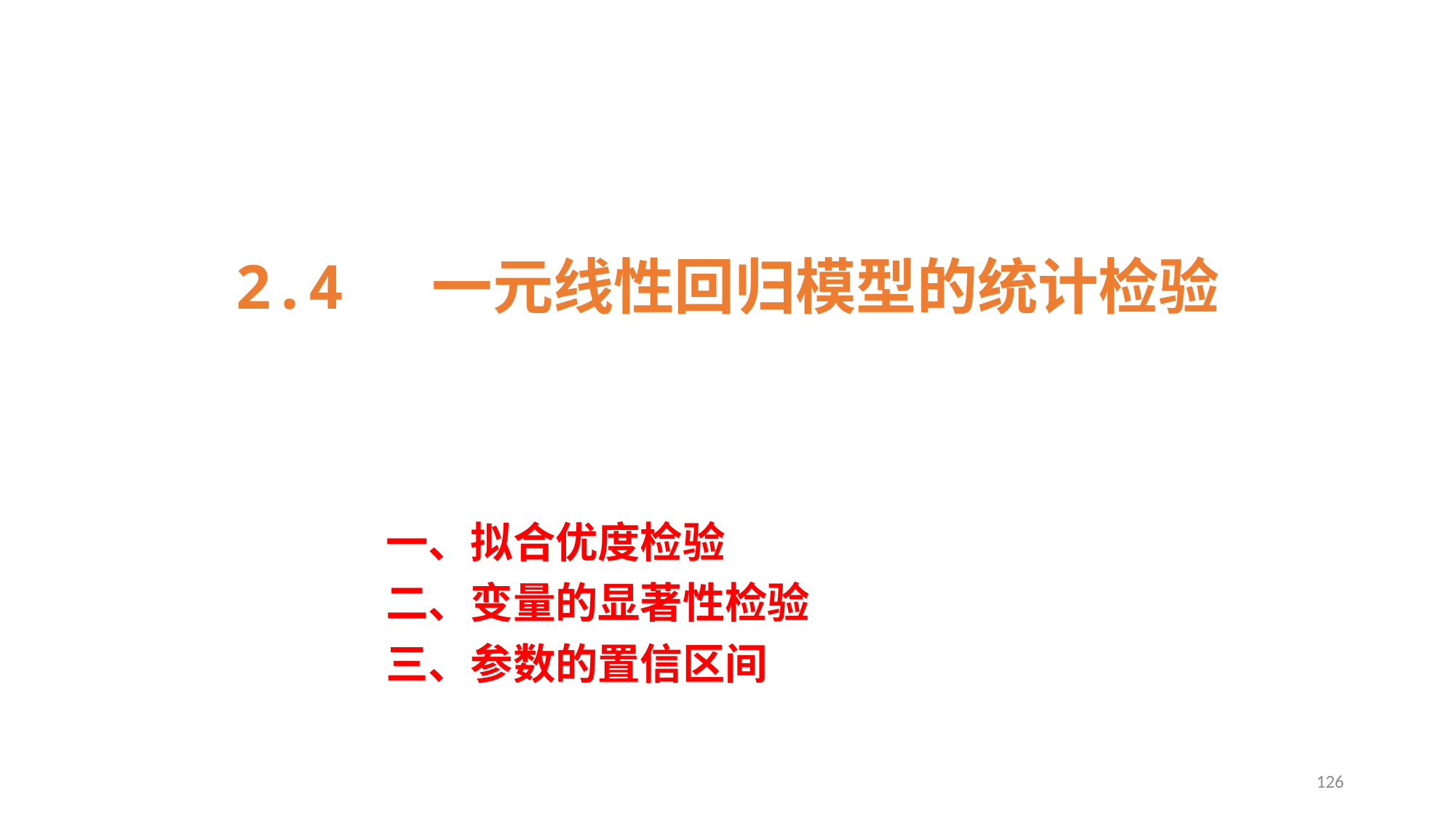

# 2.4  一元线性回归模型的统计检验
  一、拟合优度检验
  二、变量的显著性检验
  三、参数的置信区间
126